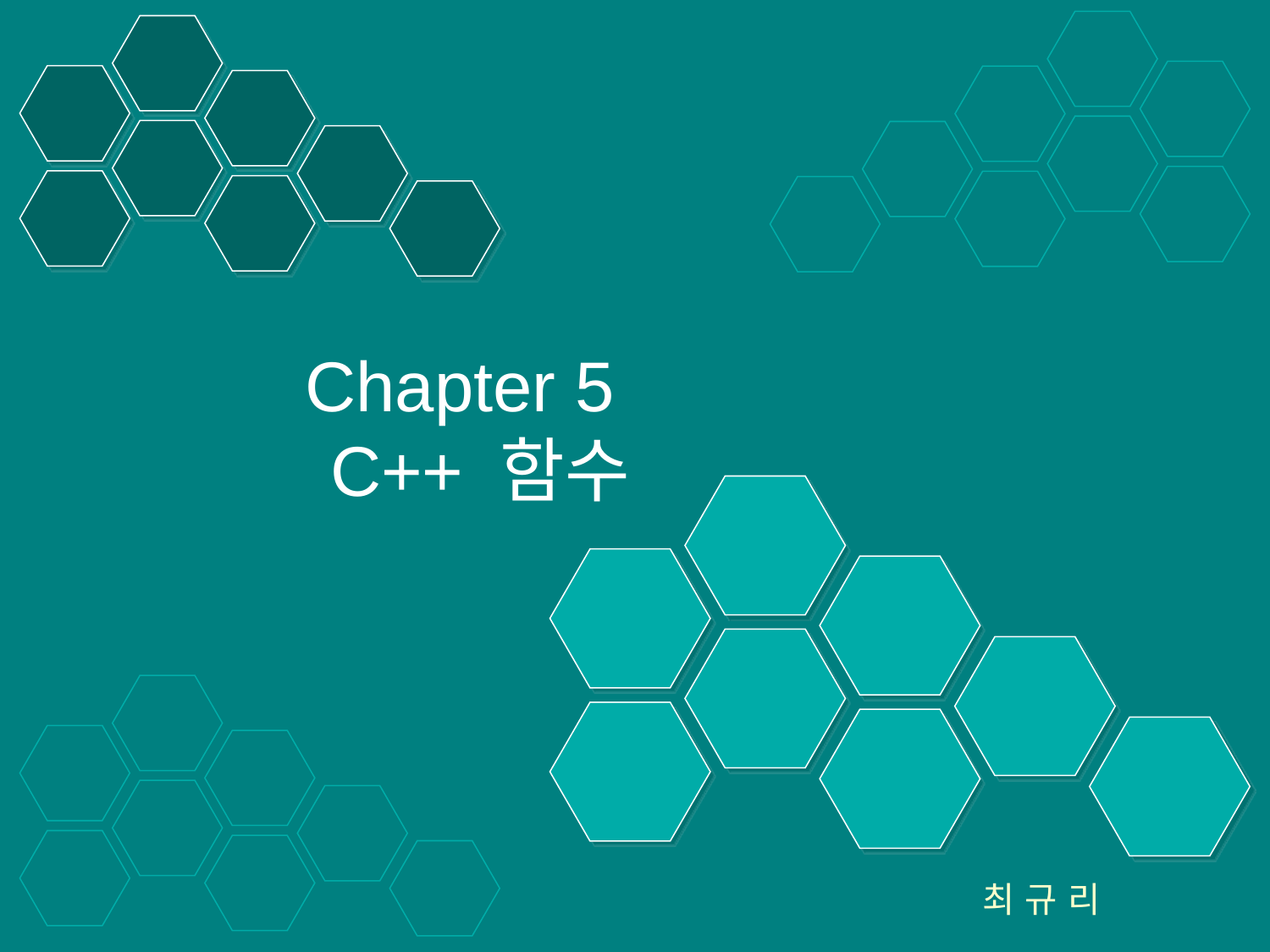

# Chapter 5 C++ 함수
최 규 리